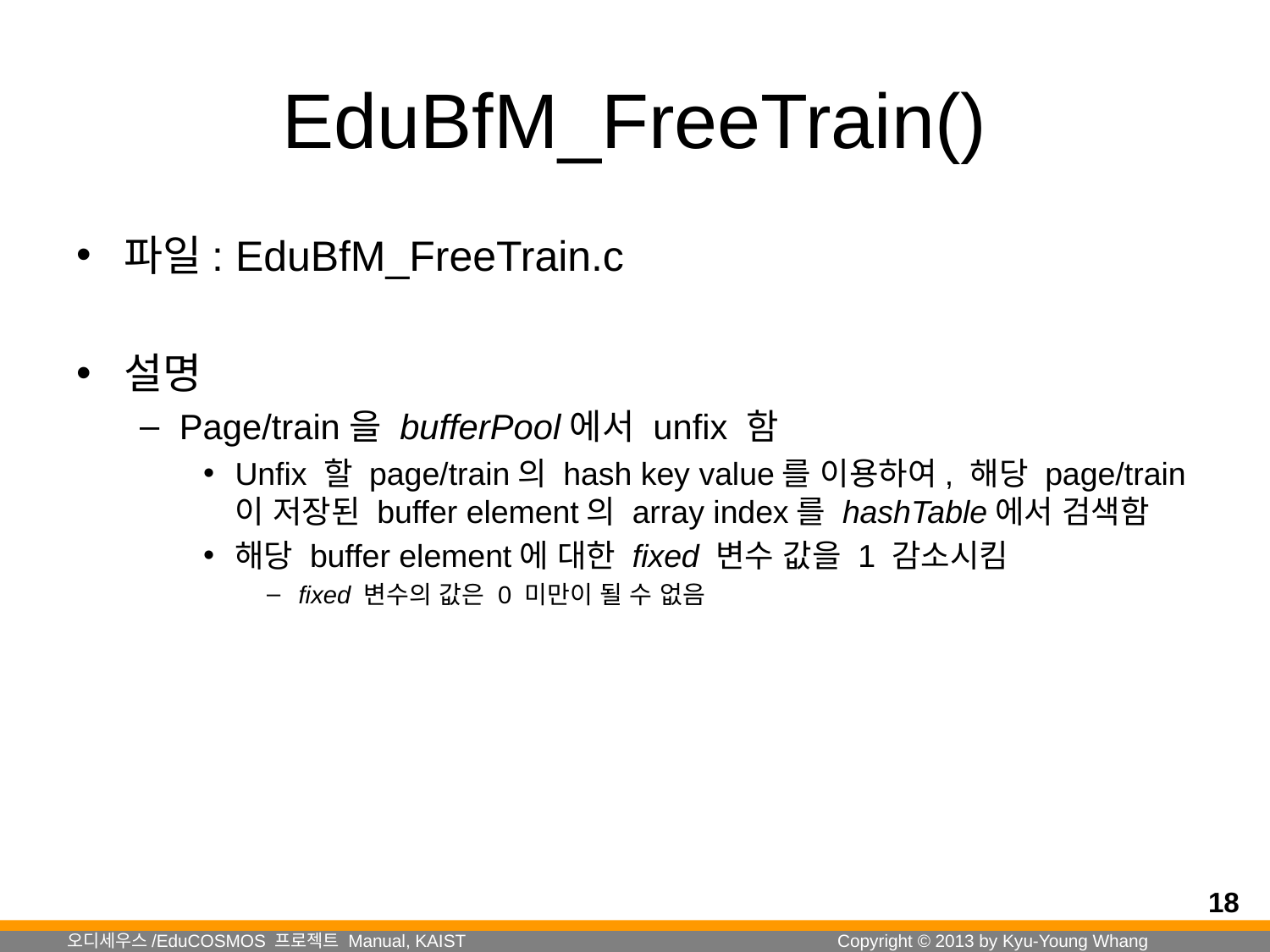

# EduBfM_FreeTrain()
파일: EduBfM_FreeTrain.c

설명
Page/train을 bufferPool에서 unfix 함
Unfix 할 page/train의 hash key value를 이용하여, 해당 page/train이 저장된 buffer element의 array index를 hashTable에서 검색함
해당 buffer element에 대한 fixed 변수 값을 1 감소시킴
fixed 변수의 값은 0 미만이 될 수 없음